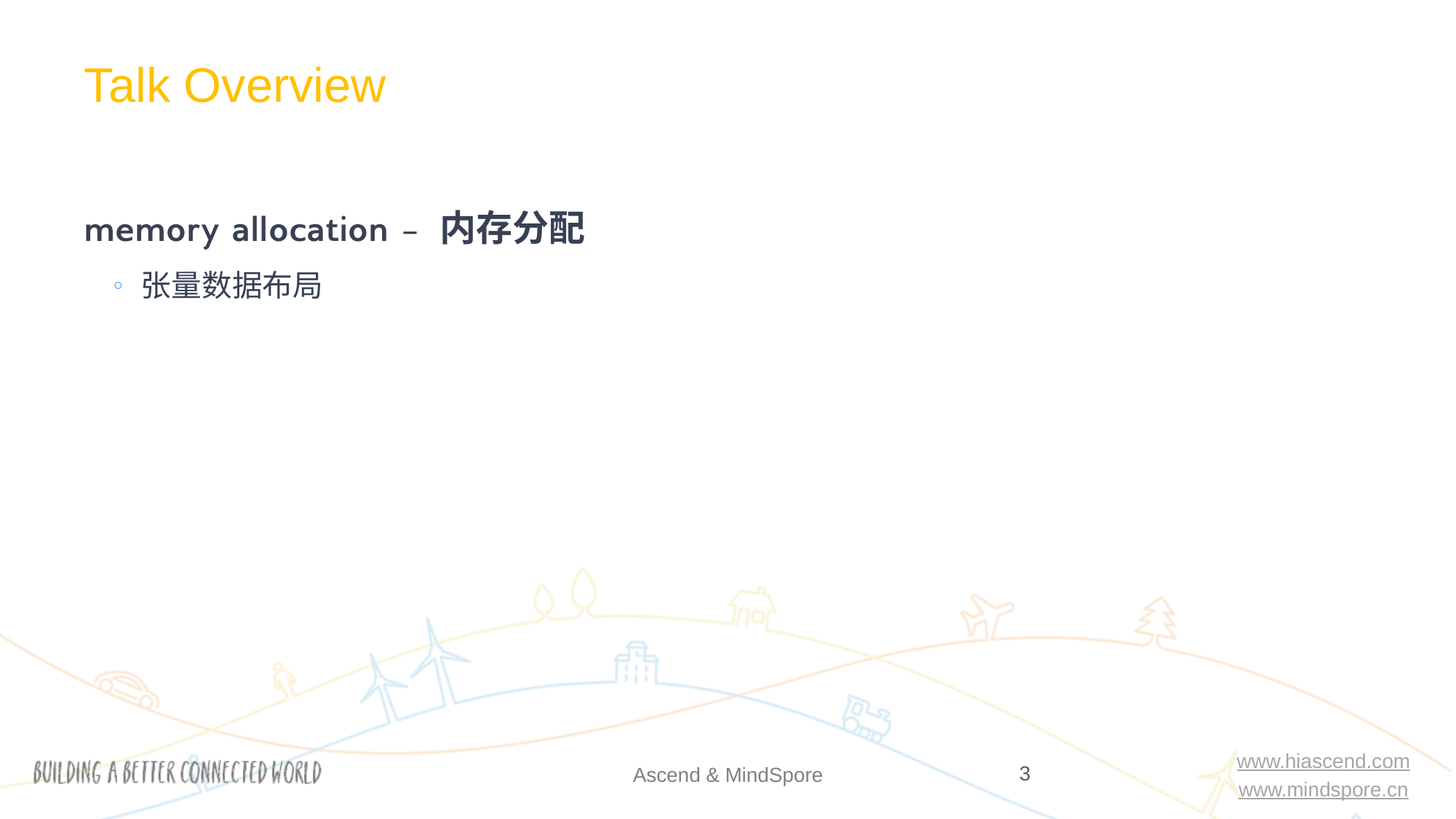

Talk Overview
memory allocation – 内存分配
张量数据布局